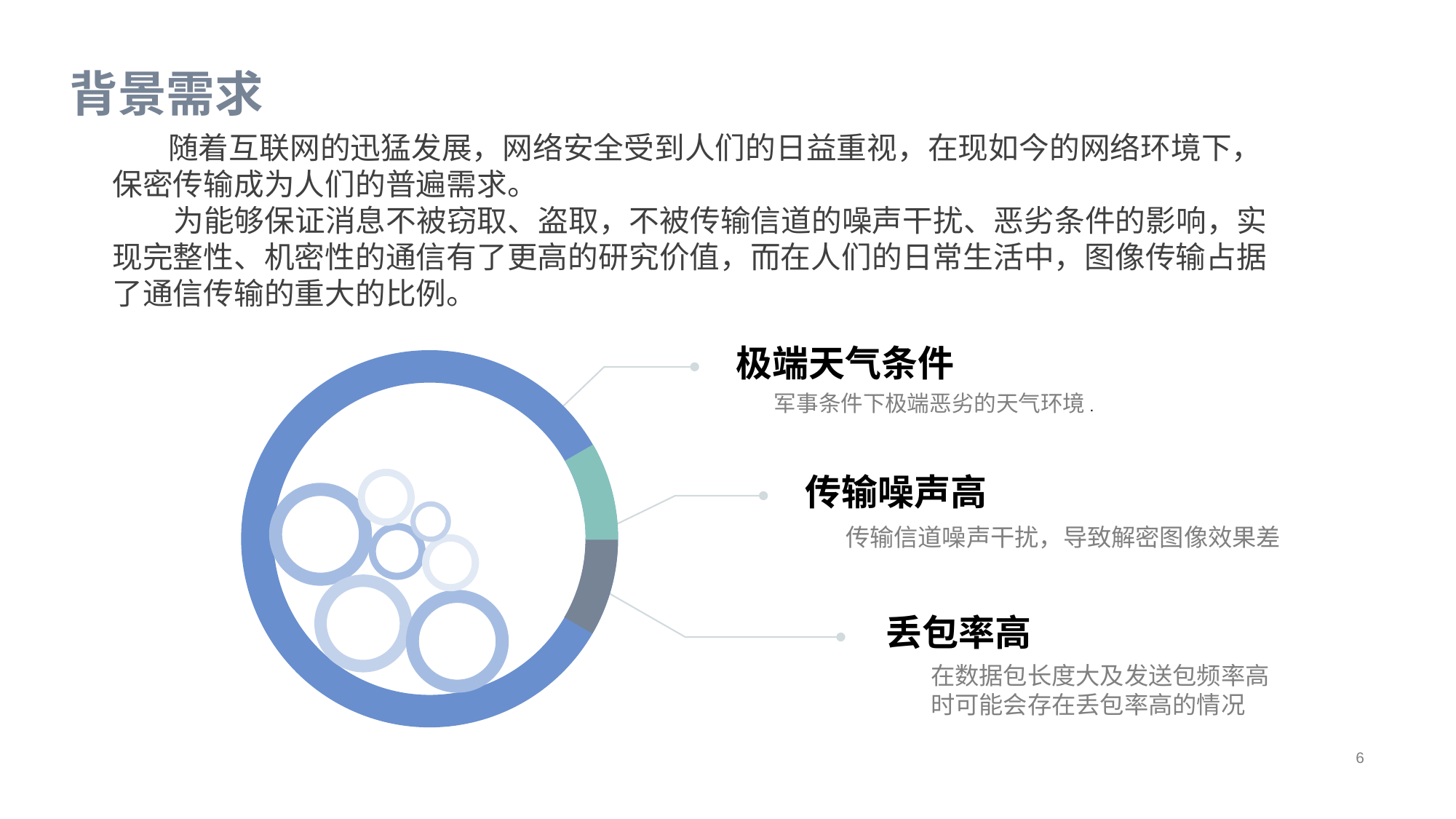

# 背景需求
        随着互联网的迅猛发展，网络安全受到人们的日益重视，在现如今的网络环境下，保密传输成为人们的普遍需求。
        为能够保证消息不被窃取、盗取，不被传输信道的噪声干扰、恶劣条件的影响，实现完整性、机密性的通信有了更高的研究价值，而在人们的日常生活中，图像传输占据了通信传输的重大的比例。

极端天气条件

军事条件下极端恶劣的天气环境.

传输噪声高

传输信道噪声干扰，导致解密图像效果差

丢包率高

在数据包长度大及发送包频率高时可能会存在丢包率高的情况
6